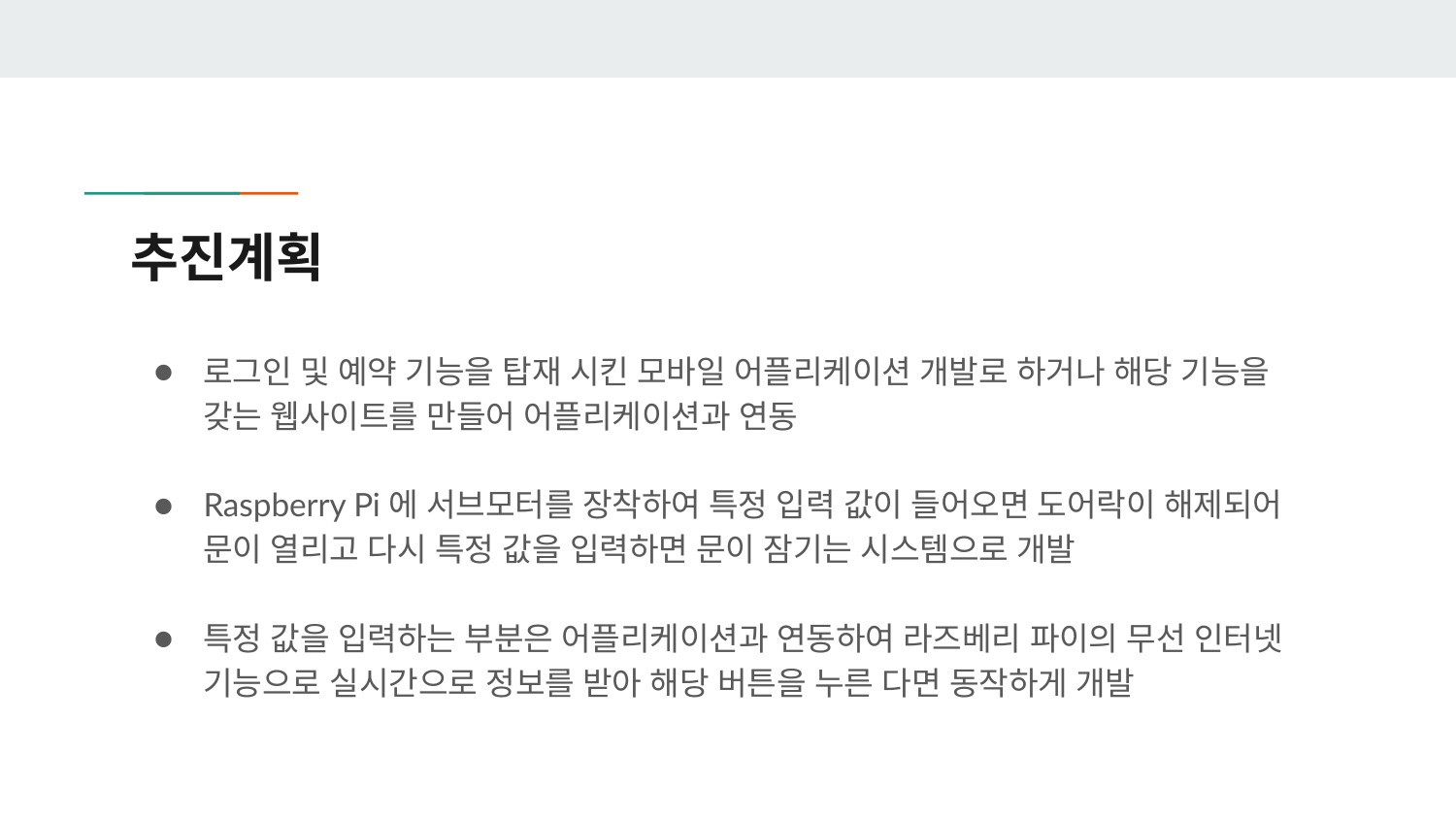

# 추진계획
로그인 및 예약 기능을 탑재 시킨 모바일 어플리케이션 개발로 하거나 해당 기능을 갖는 웹사이트를 만들어 어플리케이션과 연동

Raspberry Pi에 서브모터를 장착하여 특정 입력 값이 들어오면 도어락이 해제되어 문이 열리고 다시 특정 값을 입력하면 문이 잠기는 시스템으로 개발

특정 값을 입력하는 부분은 어플리케이션과 연동하여 라즈베리 파이의 무선 인터넷 기능으로 실시간으로 정보를 받아 해당 버튼을 누른 다면 동작하게 개발